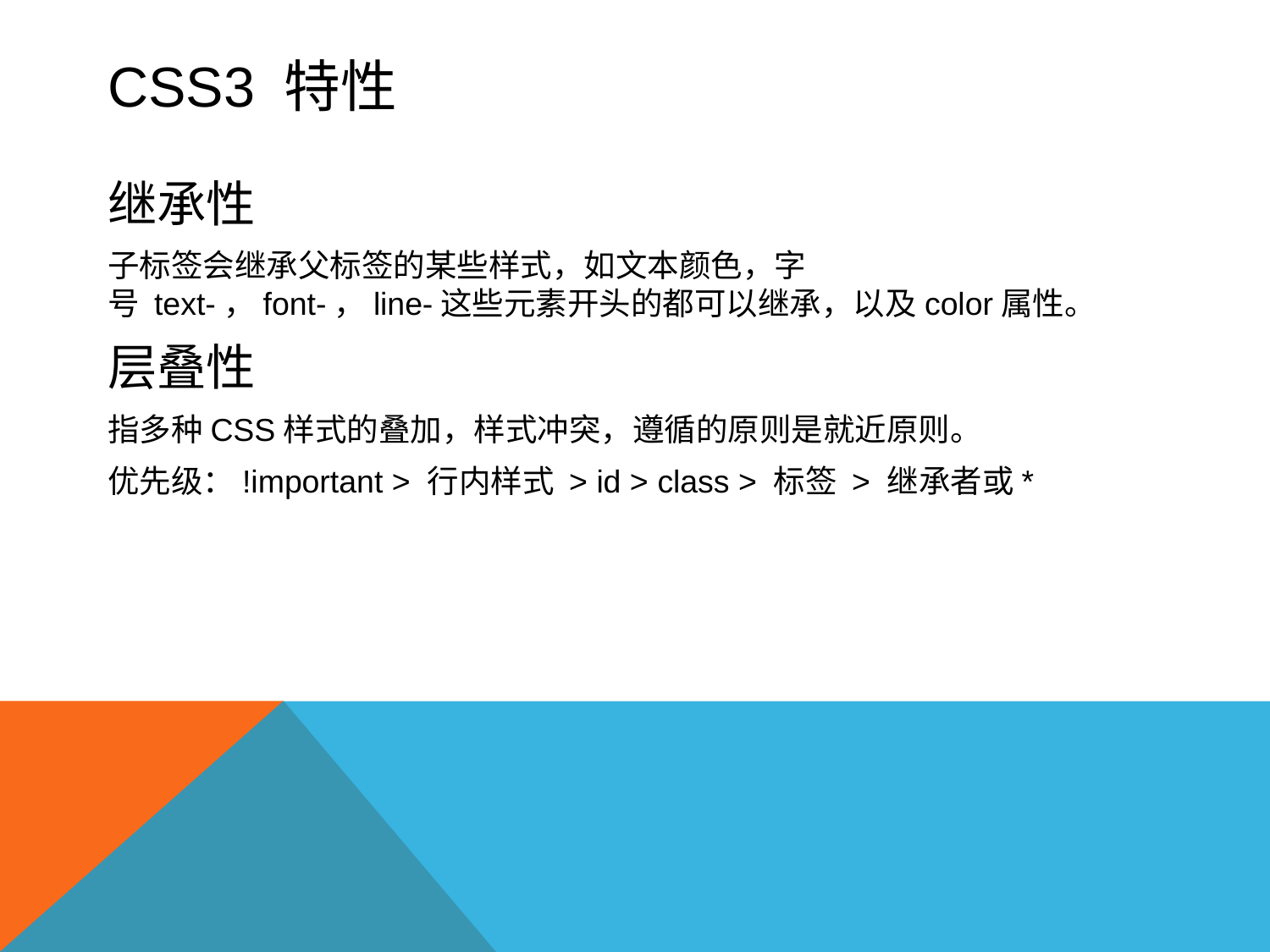

# CSS3 特性
继承性
子标签会继承父标签的某些样式，如文本颜色，字号 text-，font-，line-这些元素开头的都可以继承，以及color属性。
层叠性
指多种CSS样式的叠加，样式冲突，遵循的原则是就近原则。
优先级：!important > 行内样式 > id > class > 标签 > 继承者或*